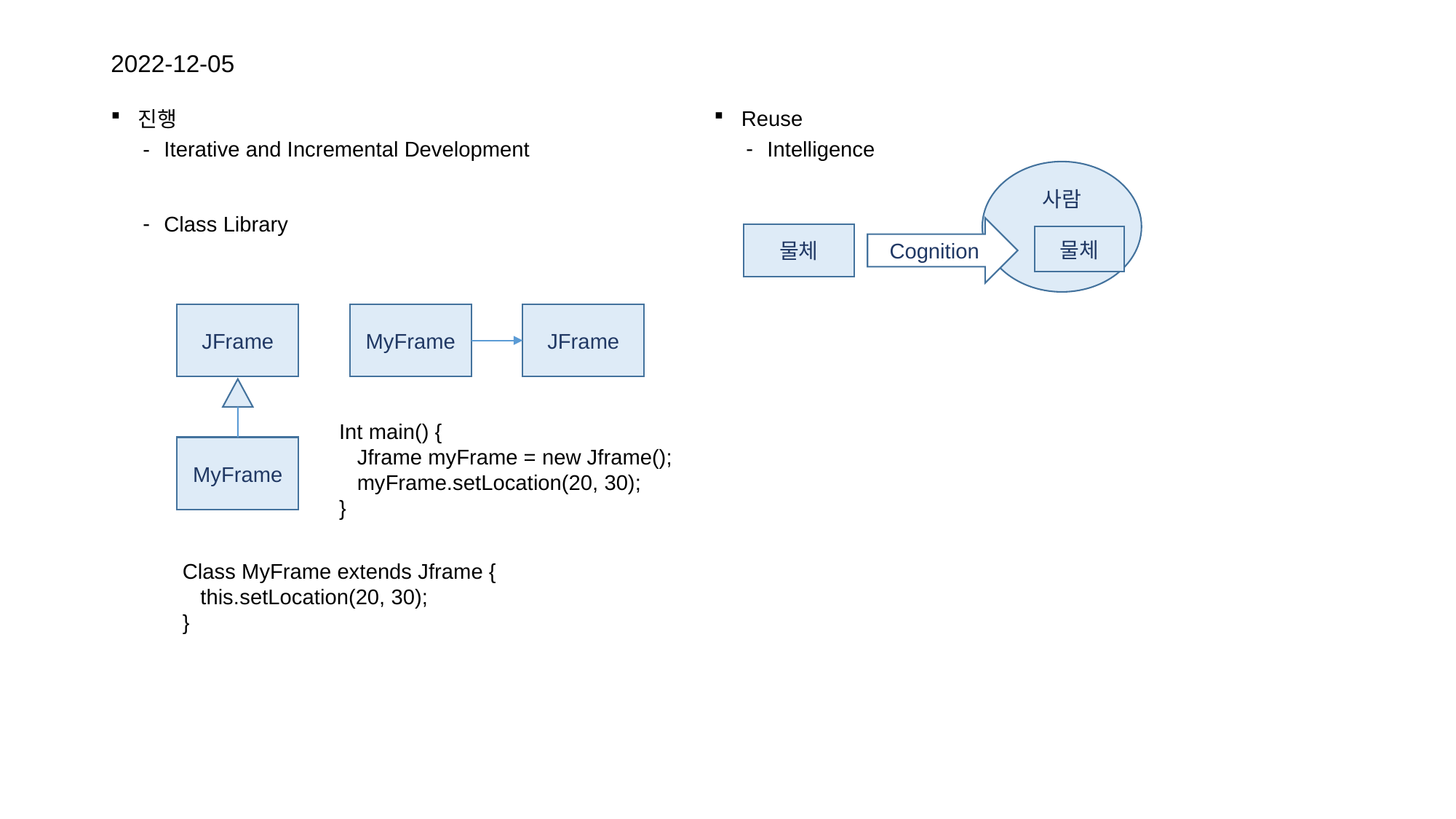

# 2022-12-05
Reuse
Intelligence

진행
Iterative and Incremental Development

Class Library

사람
Cognition
물체
물체
MyFrame
JFrame
JFrame

Int main() {
   Jframe myFrame = new Jframe();
   myFrame.setLocation(20, 30);
}
MyFrame
Class MyFrame extends Jframe {
   this.setLocation(20, 30);
}